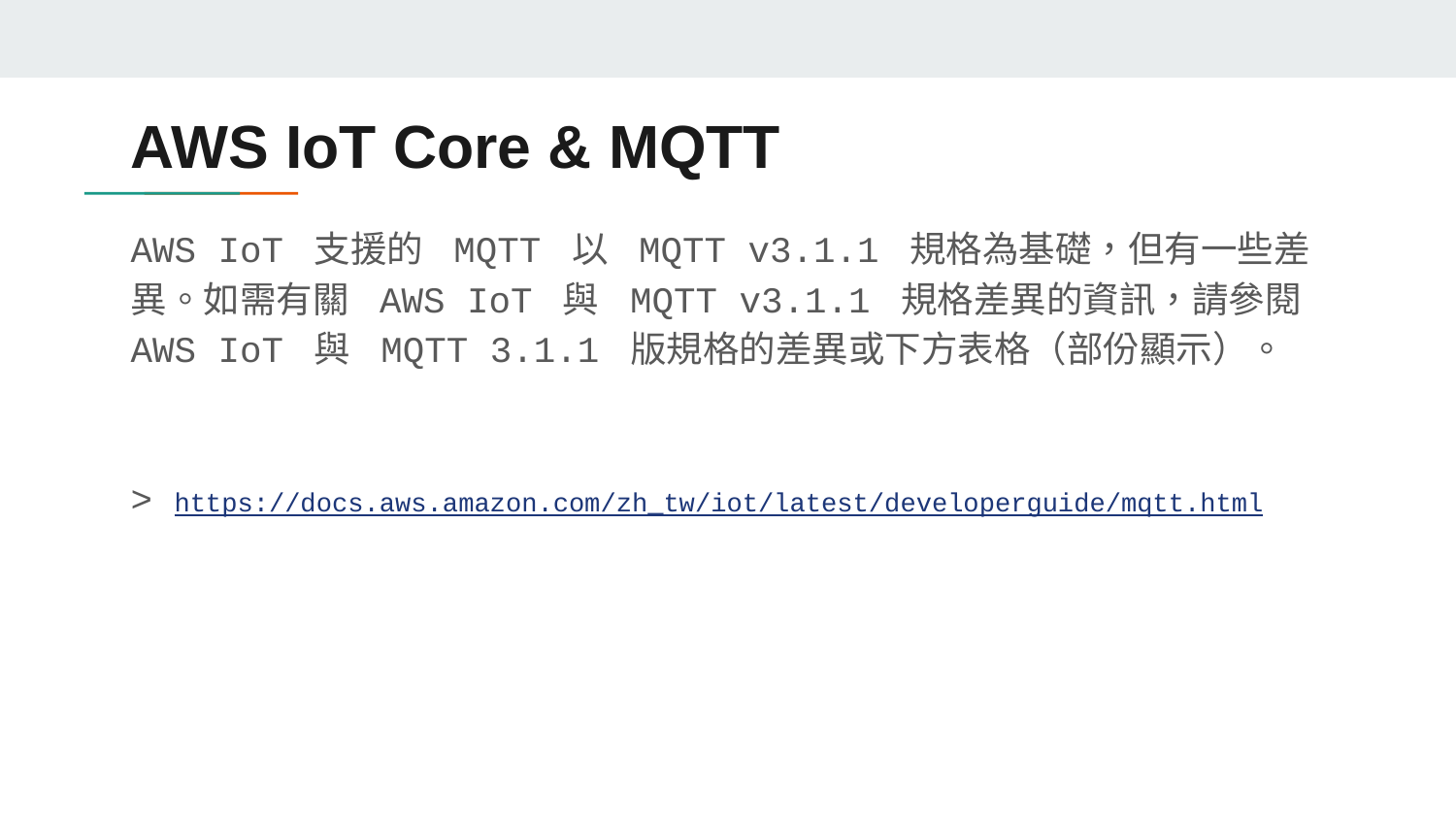

# AWS IoT Core & MQTT
AWS IoT 支援的 MQTT 以 MQTT v3.1.1 規格為基礎，但有一些差異。如需有關 AWS IoT 與 MQTT v3.1.1 規格差異的資訊，請參閱 AWS IoT 與 MQTT 3.1.1 版規格的差異或下方表格（部份顯示）。

> https://docs.aws.amazon.com/zh_tw/iot/latest/developerguide/mqtt.html